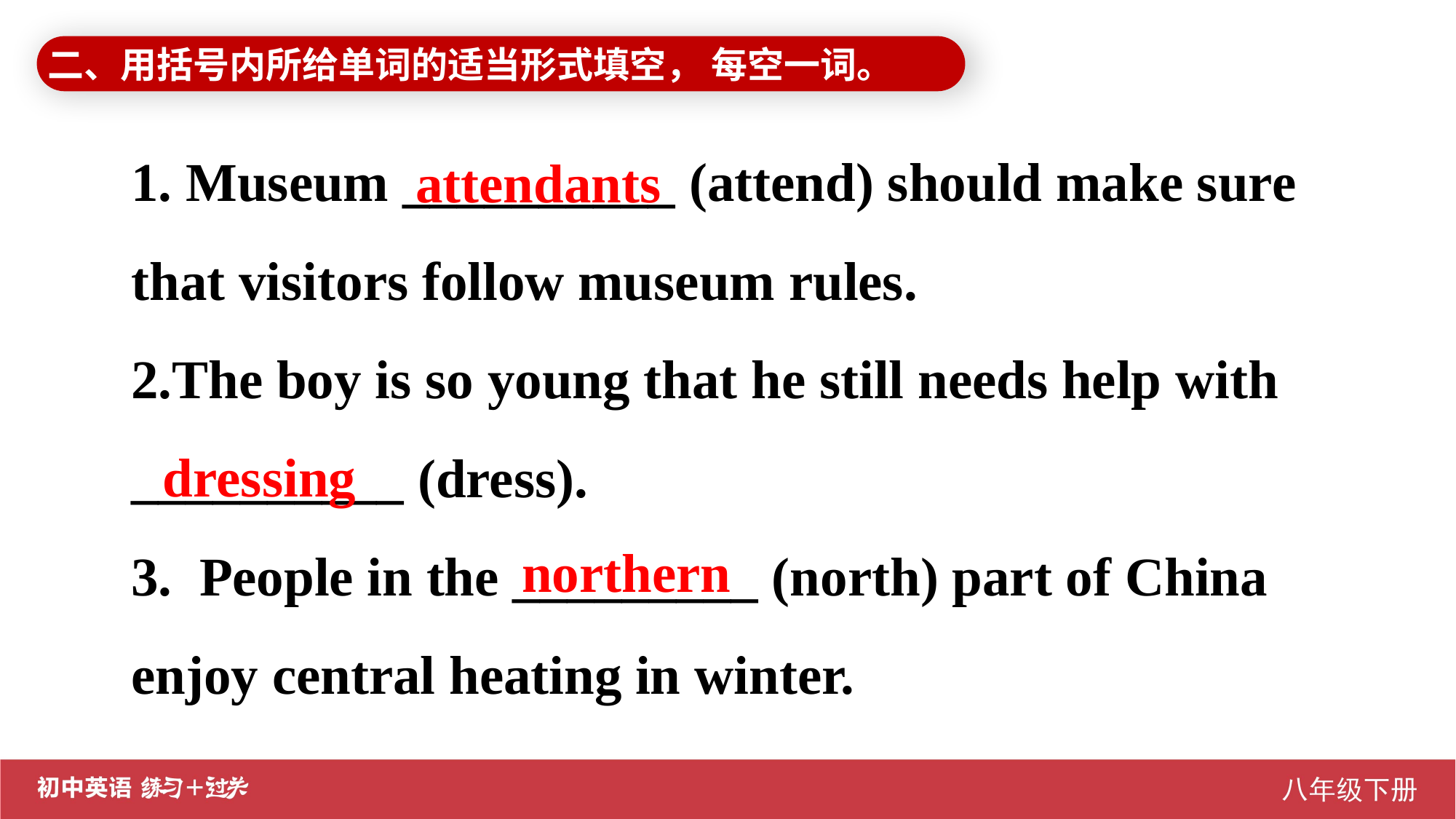

二、用括号内所给单词的适当形式填空， 每空一词。
1. Museum __________ (attend) should make sure that visitors follow museum rules.
2.The boy is so young that he still needs help with __________ (dress).
3.  People in the _________ (north) part of China enjoy central heating in winter.
attendants
 dressing
northern